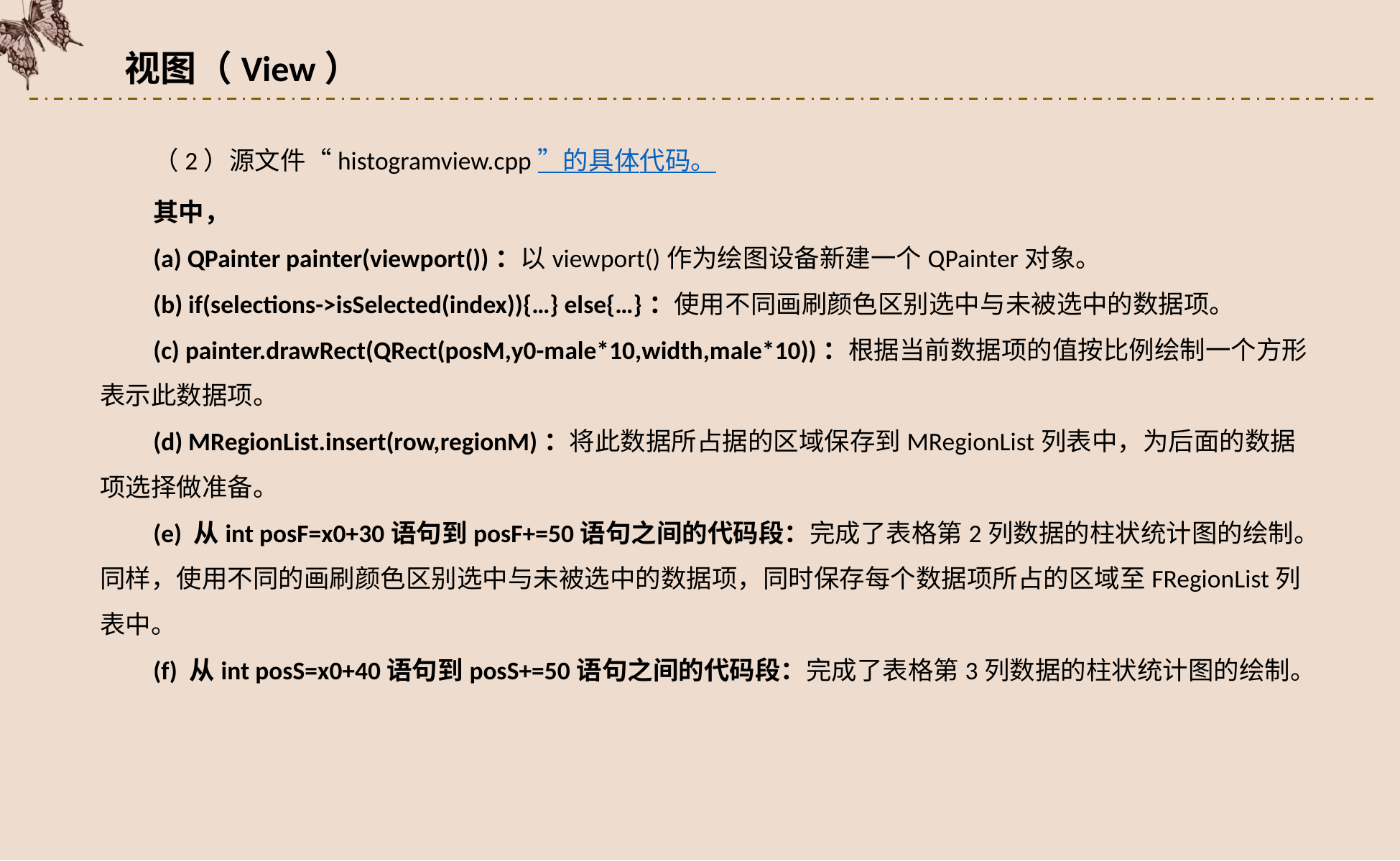

视图（View）
（2）源文件“histogramview.cpp”的具体代码。
其中，
(a) QPainter painter(viewport())：以viewport()作为绘图设备新建一个QPainter对象。
(b) if(selections->isSelected(index)){…} else{…}：使用不同画刷颜色区别选中与未被选中的数据项。
(c) painter.drawRect(QRect(posM,y0-male*10,width,male*10))：根据当前数据项的值按比例绘制一个方形表示此数据项。
(d) MRegionList.insert(row,regionM)：将此数据所占据的区域保存到MRegionList列表中，为后面的数据项选择做准备。
(e) 从int posF=x0+30语句到posF+=50语句之间的代码段：完成了表格第2列数据的柱状统计图的绘制。同样，使用不同的画刷颜色区别选中与未被选中的数据项，同时保存每个数据项所占的区域至FRegionList列表中。
(f) 从int posS=x0+40语句到posS+=50语句之间的代码段：完成了表格第3列数据的柱状统计图的绘制。